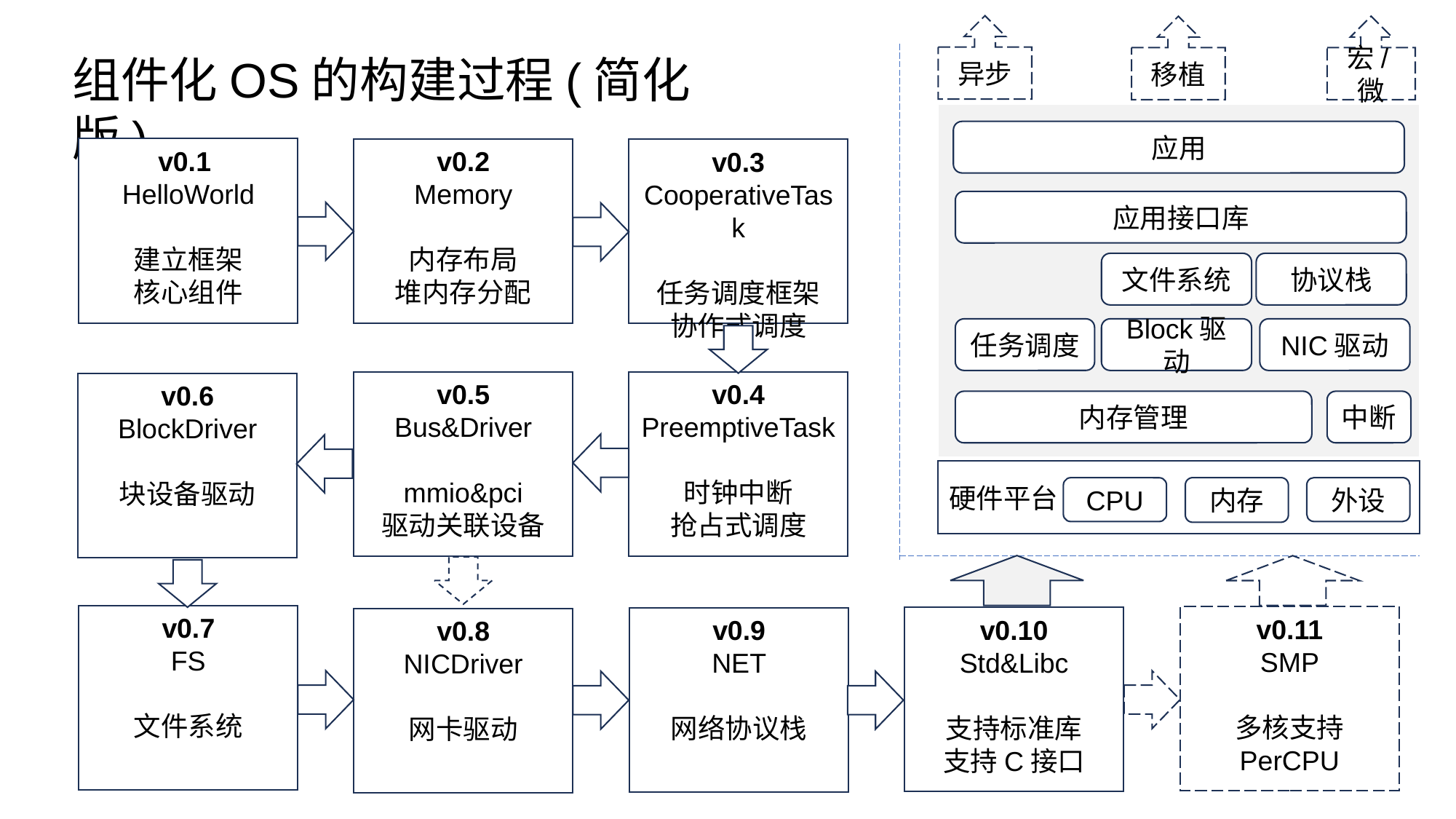

异步
宏/微
移植

应用
v0.1
HelloWorld

建立框架
核心组件
v0.2
Memory

内存布局
堆内存分配
v0.3
CooperativeTask

任务调度框架
协作式调度

应用接口库

文件系统
协议栈
任务调度
Block驱动
NIC驱动

v0.5
Bus&Driver

mmio&pci
驱动关联设备
v0.4
PreemptiveTask

时钟中断
抢占式调度
v0.6
BlockDriver

块设备驱动
内存管理
中断

硬件平台
内存
外设
CPU

v0.7
FS

文件系统
v0.11
SMP

多核支持
PerCPU
v0.10
Std&Libc

支持标准库
支持C接口
v0.9
NET

网络协议栈
v0.8
NICDriver

网卡驱动

组件化OS的构建过程(简化版)